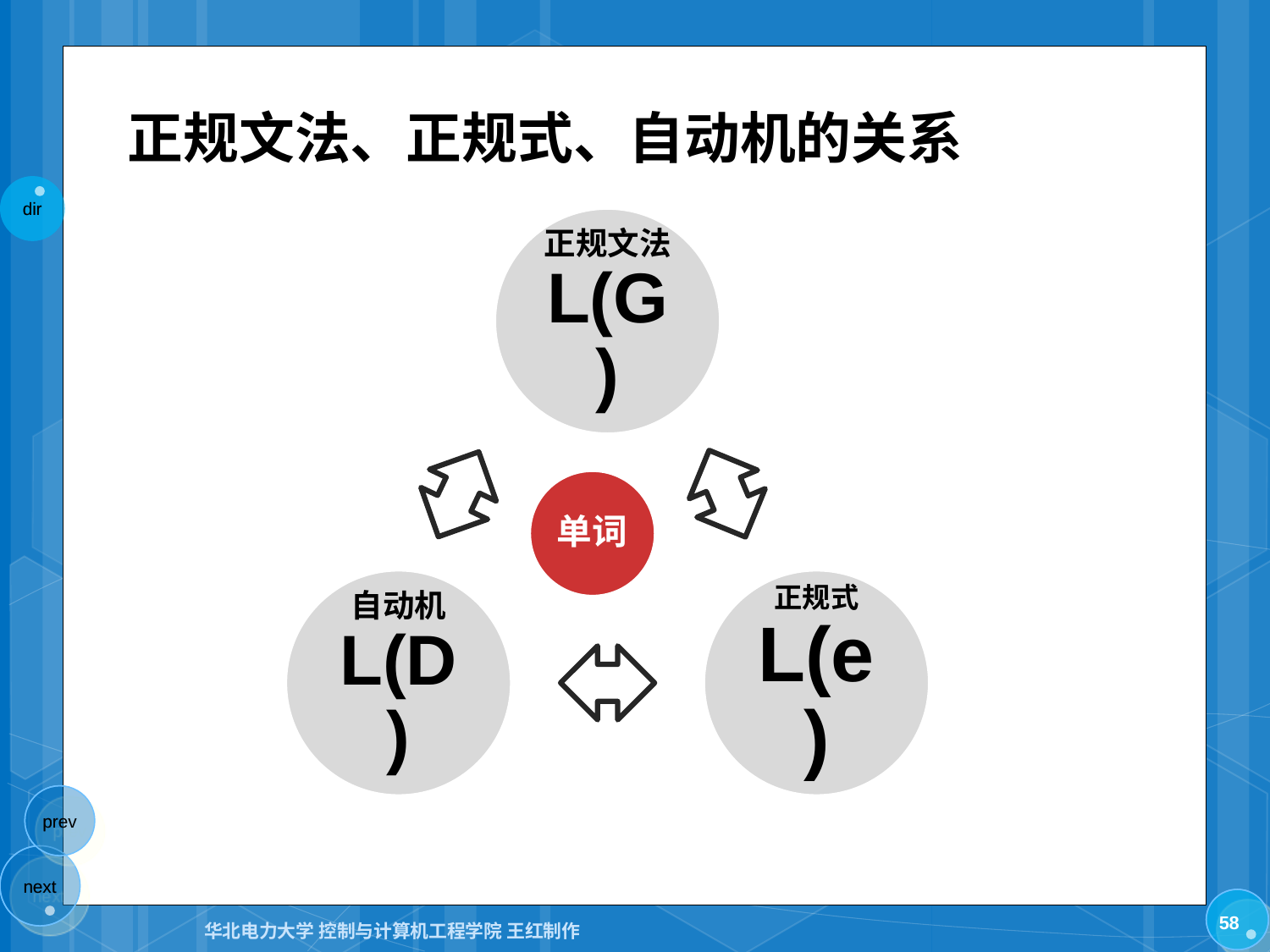

# 正规文法、正规式、自动机的关系
正规文法
L(G)

单词
自动机
L(D)
正规式
L(e)

58
华北电力大学 控制与计算机工程学院 王红制作